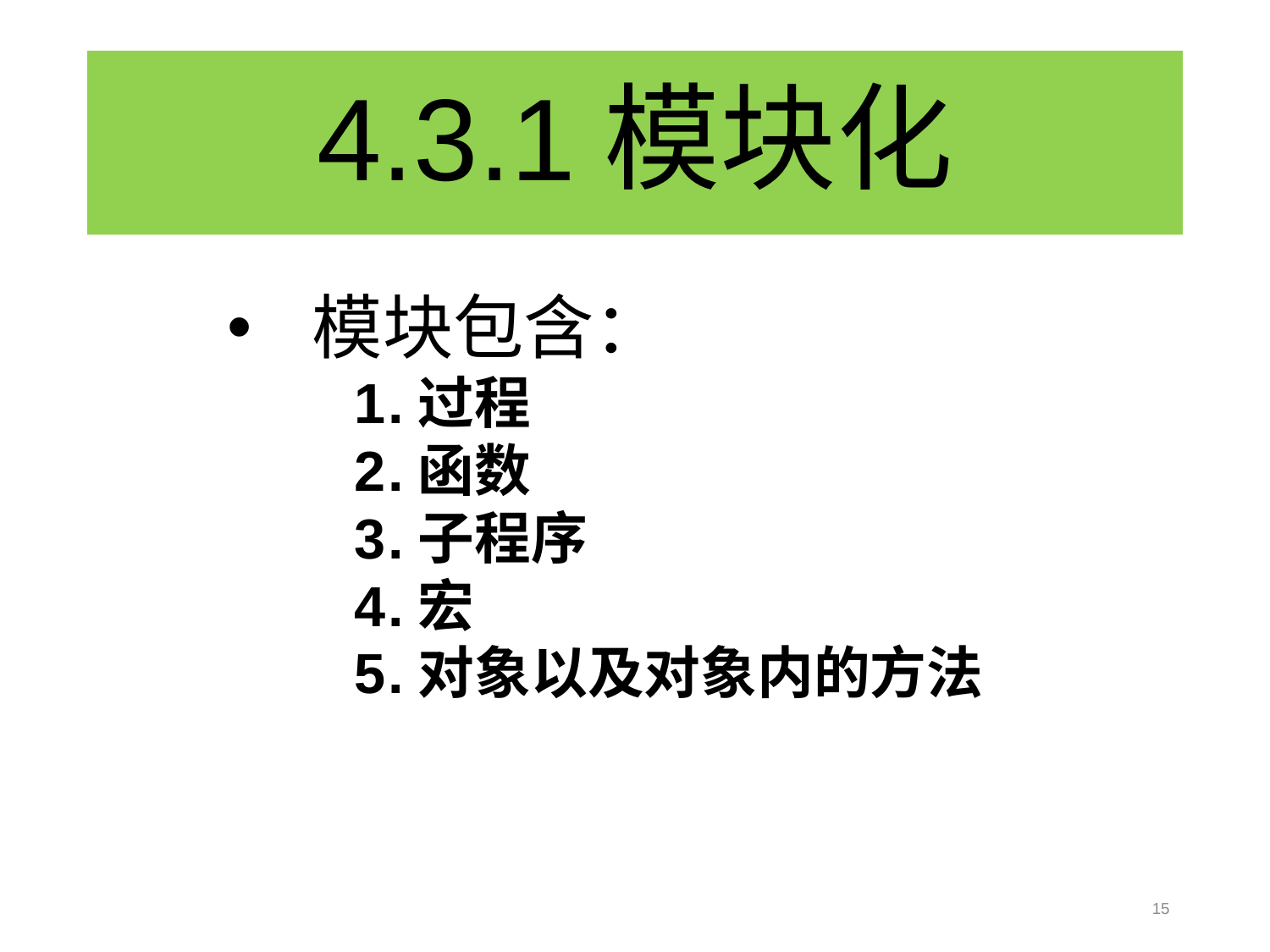

# 4.3.1模块化
模块包含：
过程
函数
子程序
宏
对象以及对象内的方法
15